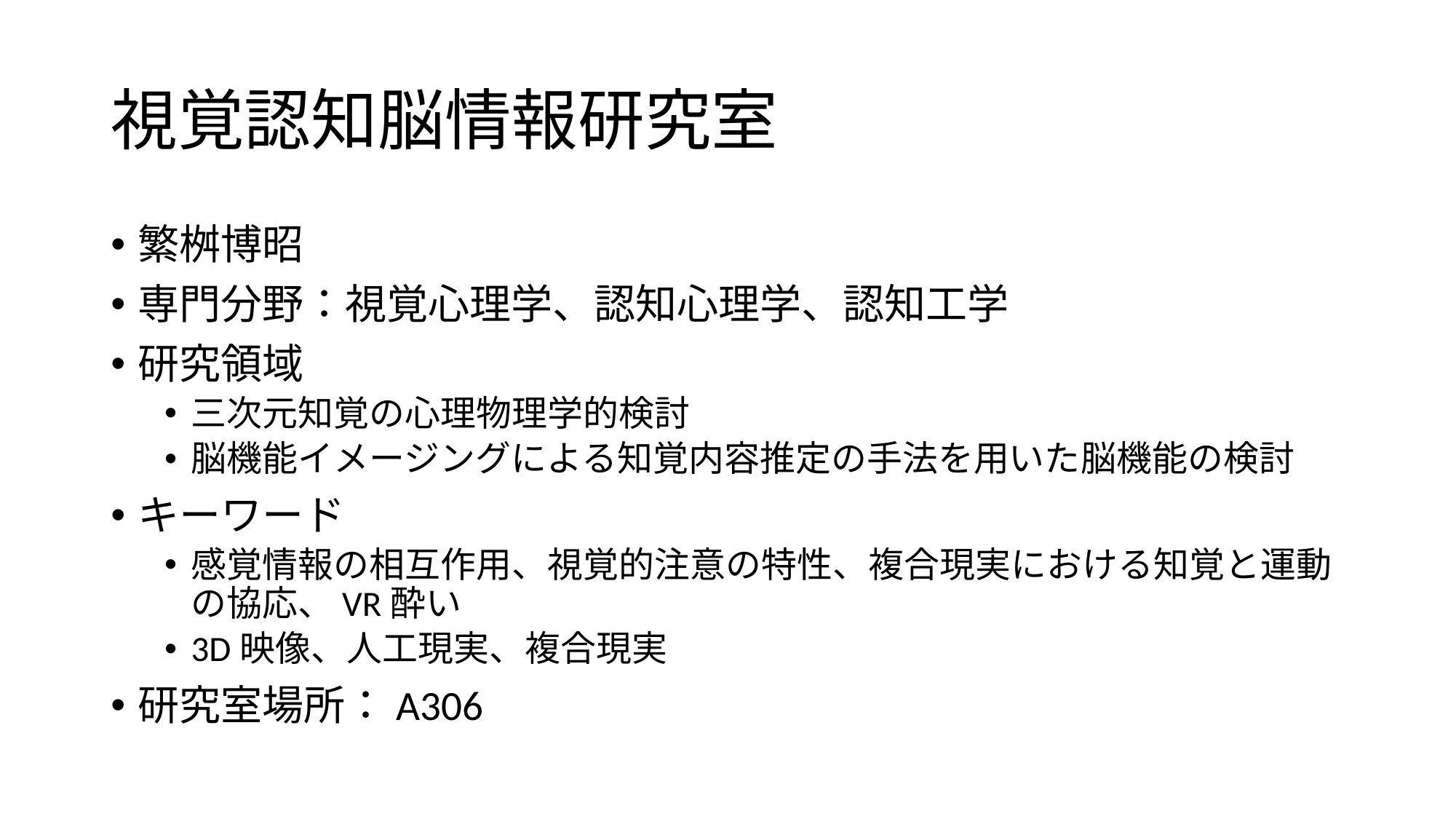

# 視覚認知脳情報研究室
繁桝博昭
専門分野：視覚心理学、認知心理学、認知工学
研究領域
三次元知覚の心理物理学的検討
脳機能イメージングによる知覚内容推定の手法を用いた脳機能の検討
キーワード
感覚情報の相互作用、視覚的注意の特性、複合現実における知覚と運動の協応、VR酔い
3D映像、人工現実、複合現実
研究室場所：A306